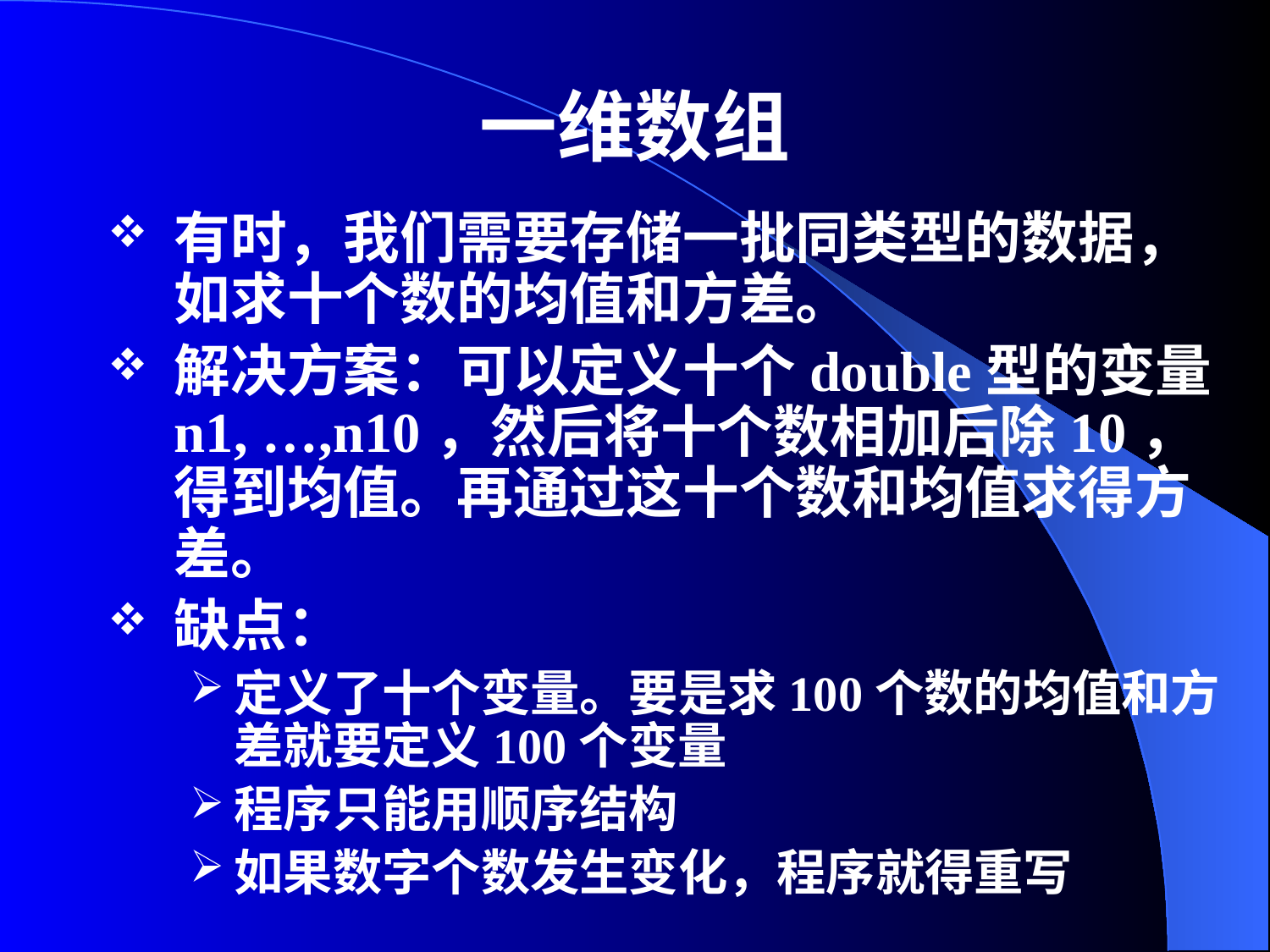

# 一维数组
有时，我们需要存储一批同类型的数据，如求十个数的均值和方差。
解决方案：可以定义十个double型的变量n1, …,n10，然后将十个数相加后除10，得到均值。再通过这十个数和均值求得方差。
缺点：
定义了十个变量。要是求100个数的均值和方差就要定义100个变量
程序只能用顺序结构
如果数字个数发生变化，程序就得重写